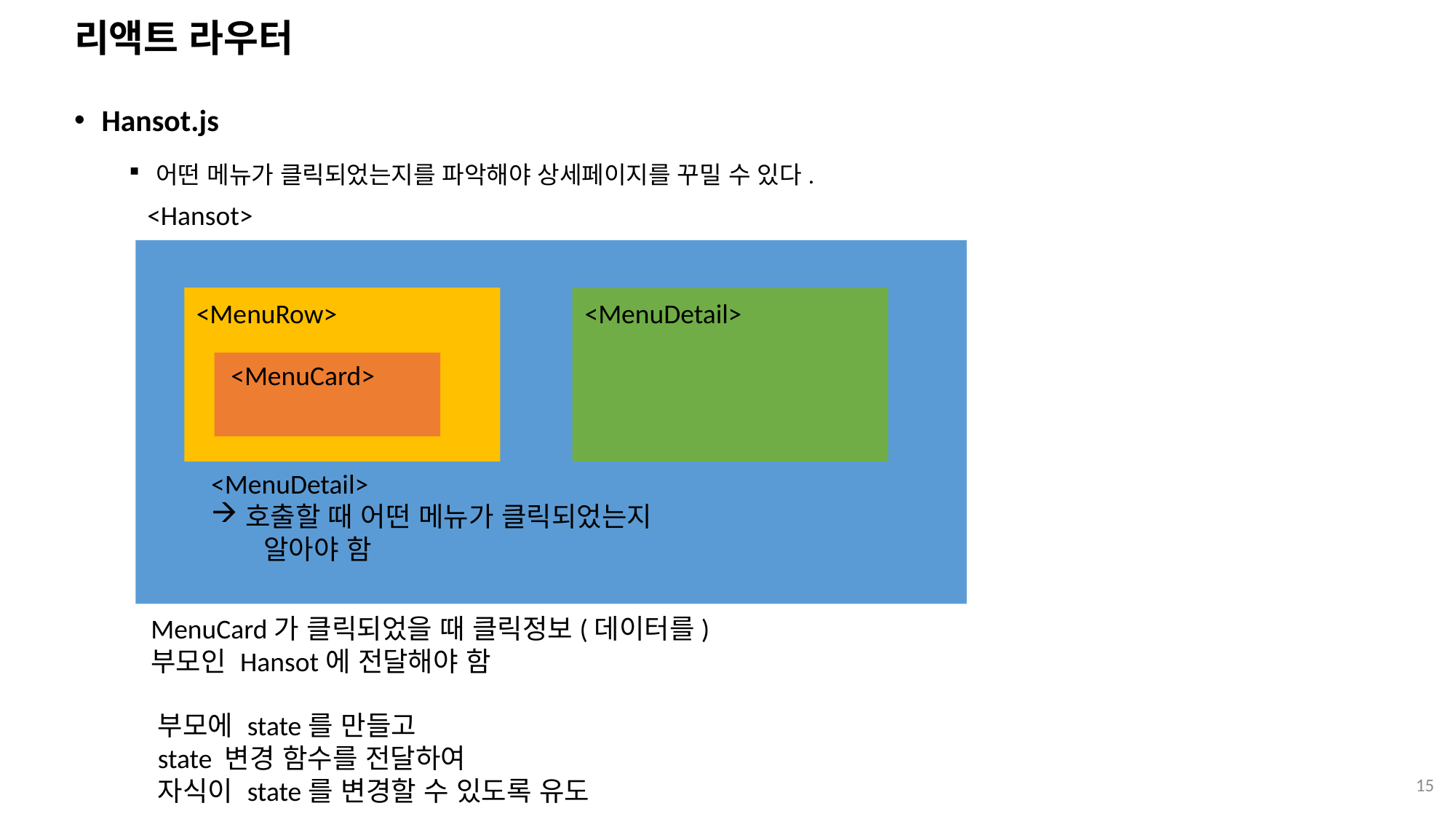

# 리액트 라우터
Hansot.js
어떤 메뉴가 클릭되었는지를 파악해야 상세페이지를 꾸밀 수 있다.

<Hansot>

<MenuRow>
<MenuDetail>

<MenuCard>
<MenuDetail>
호출할 때 어떤 메뉴가 클릭되었는지
      알아야 함
MenuCard가 클릭되었을 때 클릭정보(데이터를)
부모인 Hansot에 전달해야 함
부모에 state를 만들고
state 변경 함수를 전달하여
자식이 state를 변경할 수 있도록 유도
15